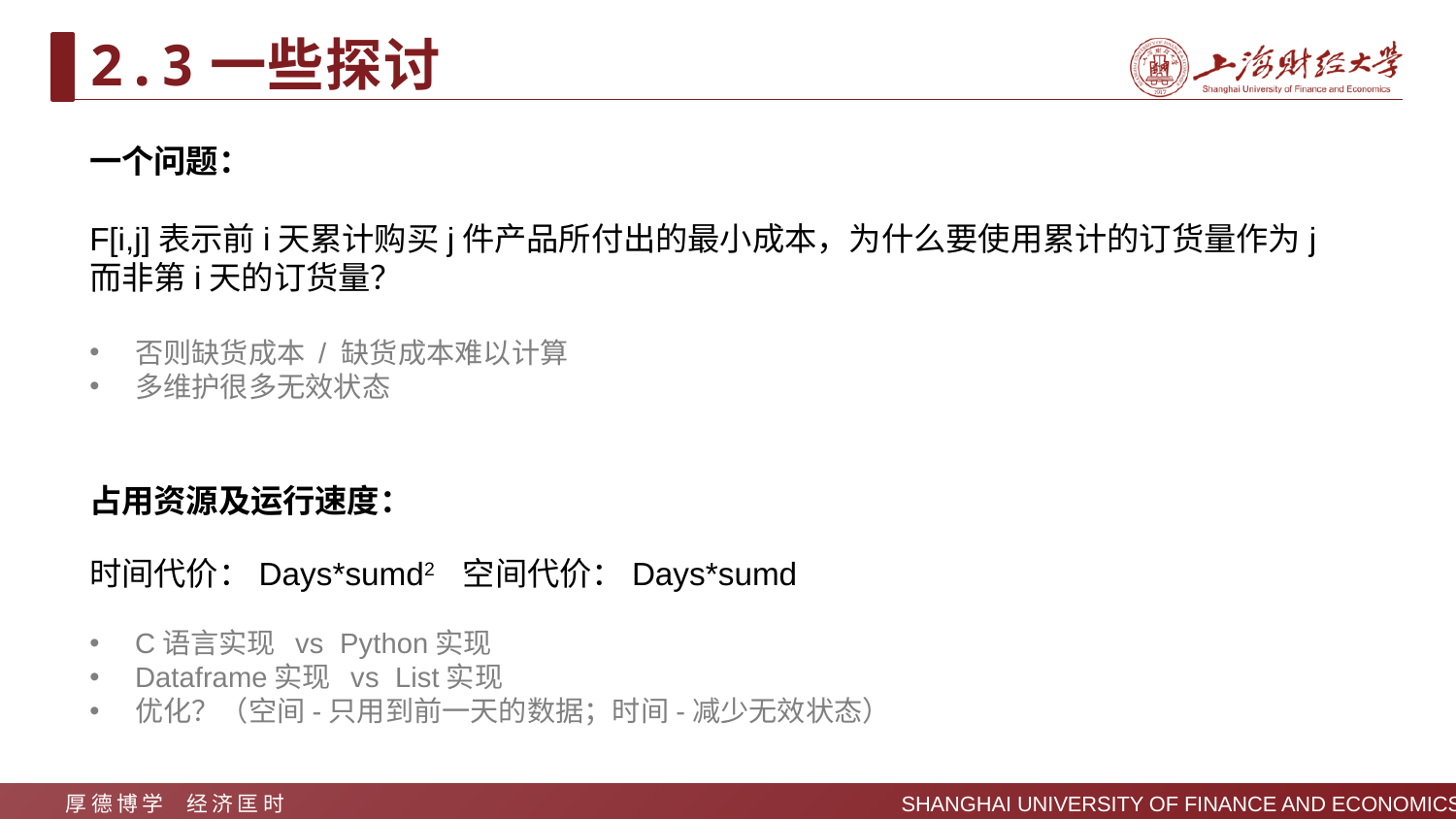

# 2.3一些探讨
一个问题：

F[i,j]表示前i天累计购买j件产品所付出的最小成本，为什么要使用累计的订货量作为j而非第i天的订货量？

否则缺货成本 / 缺货成本难以计算
多维护很多无效状态

占用资源及运行速度：

时间代价：Days*sumd2    空间代价：Days*sumd

C语言实现  vs  Python实现
Dataframe实现  vs  List实现
优化？（空间-只用到前一天的数据；时间-减少无效状态）